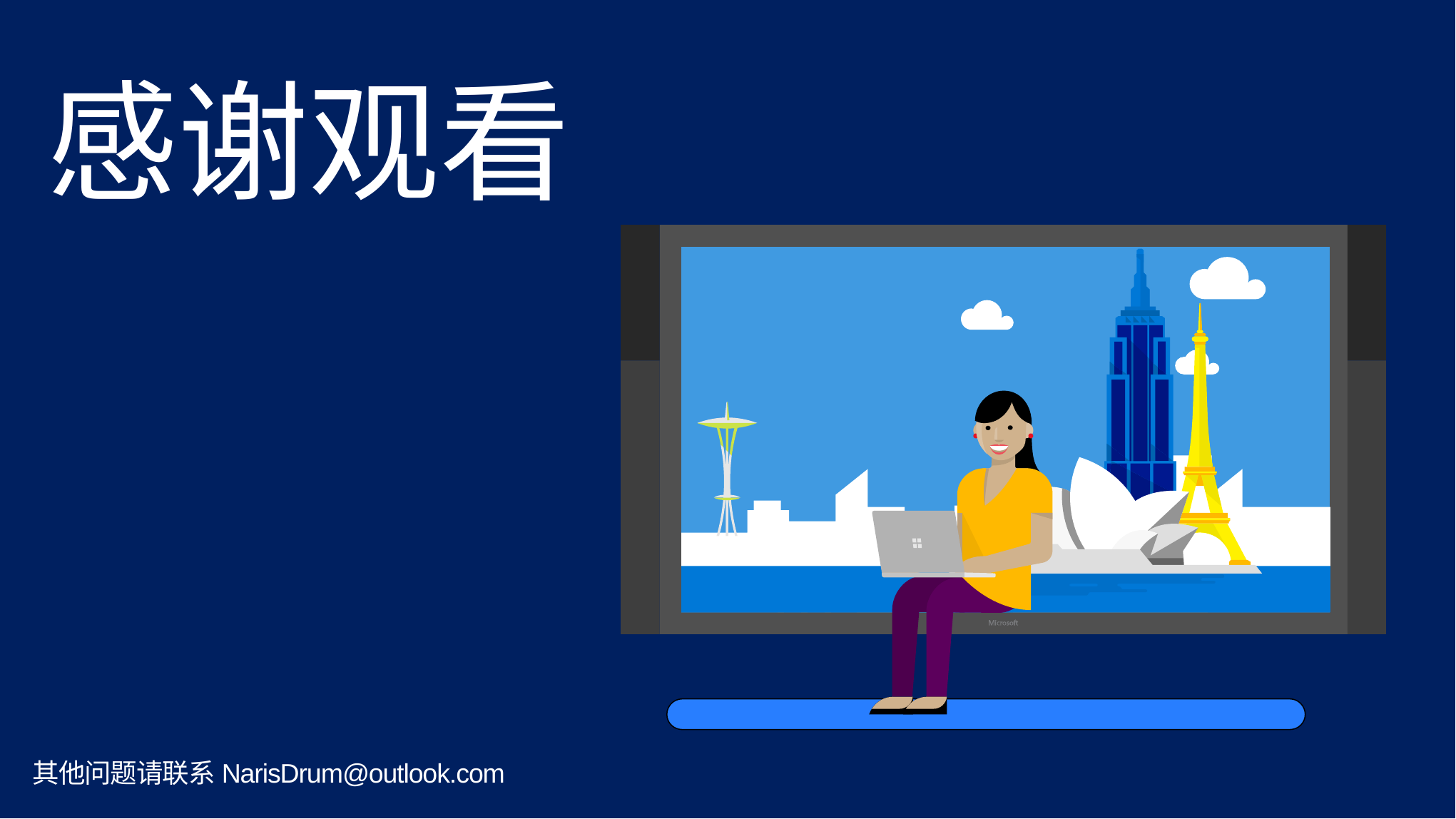

Change image to Surface 3/Book/Hub
感谢观看

# 其他问题请联系NarisDrum@outlook.com